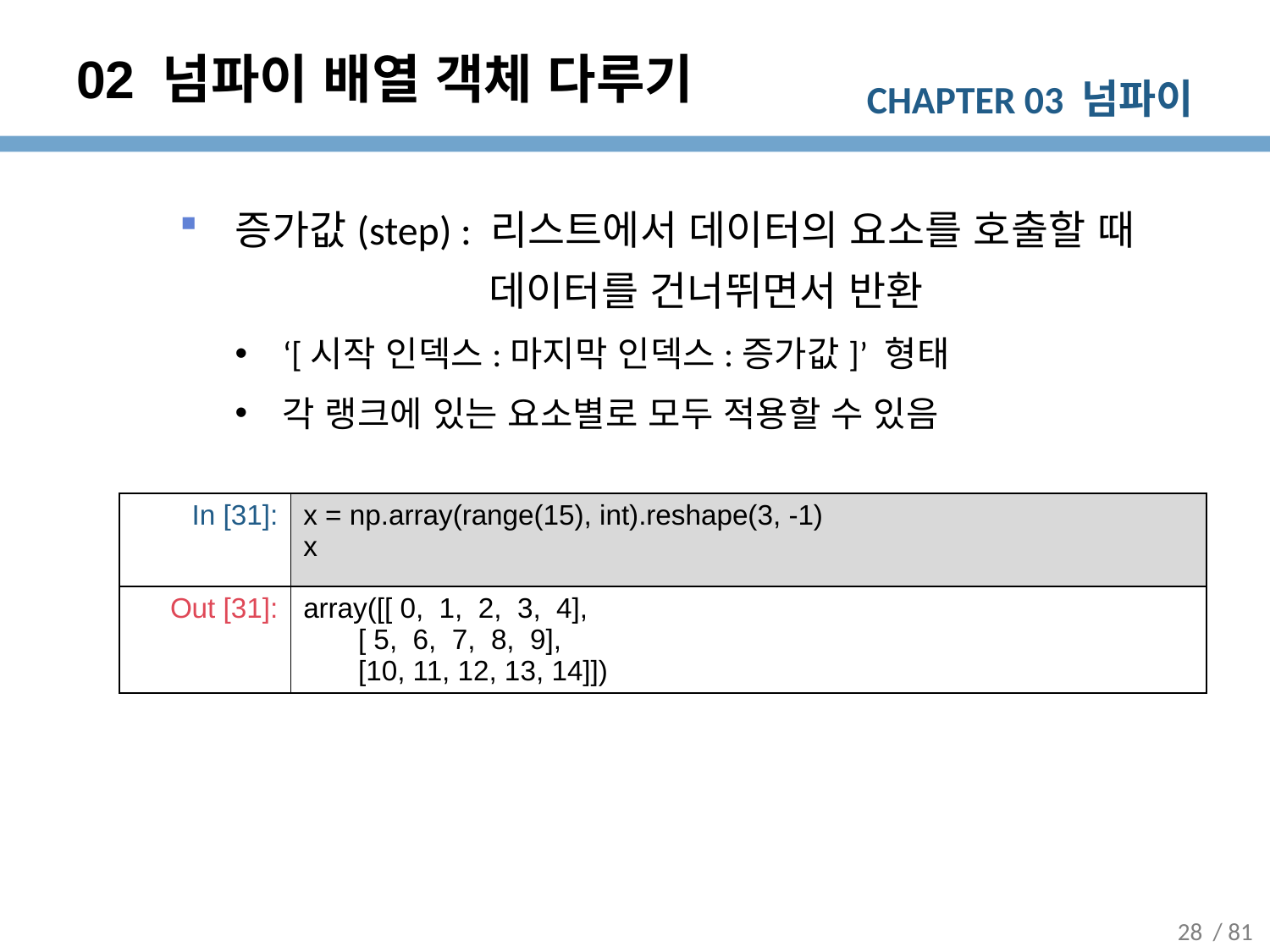

# 02 넘파이 배열 객체 다루기
증가값(step) : 리스트에서 데이터의 요소를 호출할 때
		데이터를 건너뛰면서 반환
‘[시작 인덱스:마지막 인덱스:증가값]’ 형태
각 랭크에 있는 요소별로 모두 적용할 수 있음

| In [31]: | x = np.array(range(15), int).reshape(3, -1) x |
| --- | --- |
| Out [31]: | array([[ 0, 1, 2, 3, 4], [ 5, 6, 7, 8, 9], [10, 11, 12, 13, 14]]) |